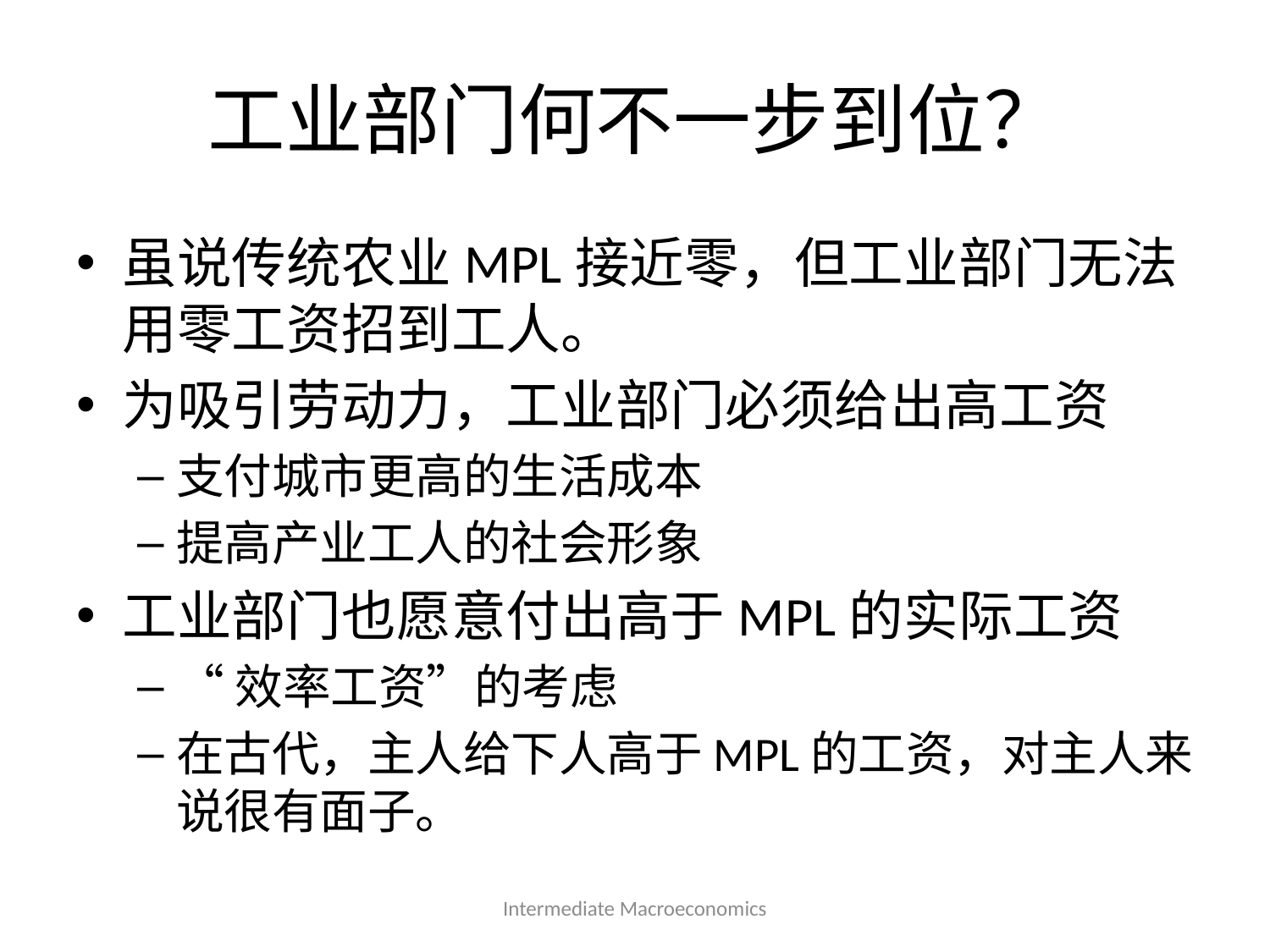

# 工业部门何不一步到位？
虽说传统农业MPL接近零，但工业部门无法用零工资招到工人。
为吸引劳动力，工业部门必须给出高工资
支付城市更高的生活成本
提高产业工人的社会形象
工业部门也愿意付出高于MPL的实际工资
“效率工资”的考虑
在古代，主人给下人高于MPL的工资，对主人来说很有面子。
Intermediate Macroeconomics